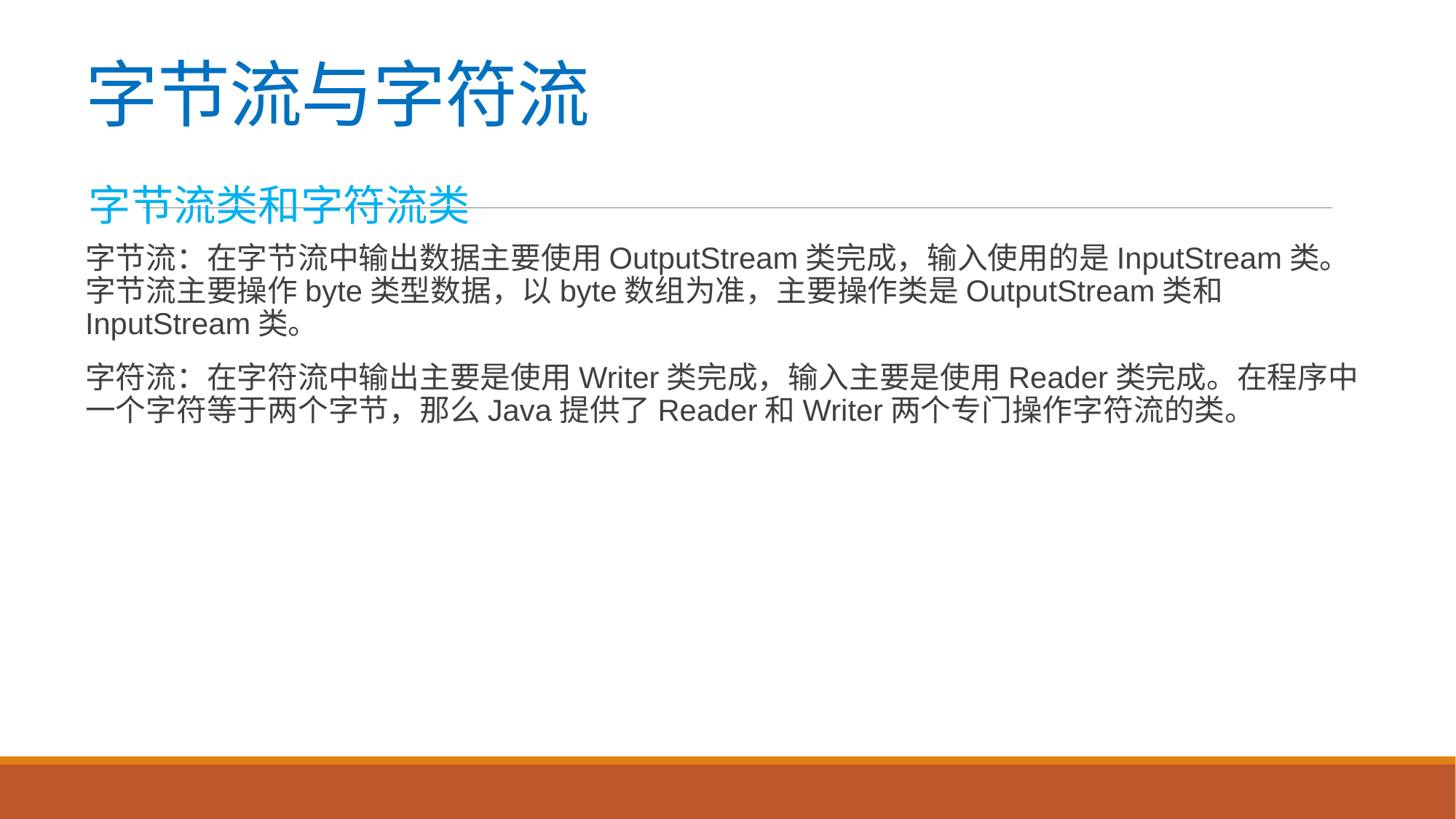

# 字节流与字符流
字节流类和字符流类
字节流：在字节流中输出数据主要使用OutputStream类完成，输入使用的是InputStream类。字节流主要操作byte类型数据，以byte数组为准，主要操作类是OutputStream类和InputStream类。
字符流：在字符流中输出主要是使用Writer类完成，输入主要是使用Reader类完成。在程序中一个字符等于两个字节，那么Java提供了Reader和Writer两个专门操作字符流的类。